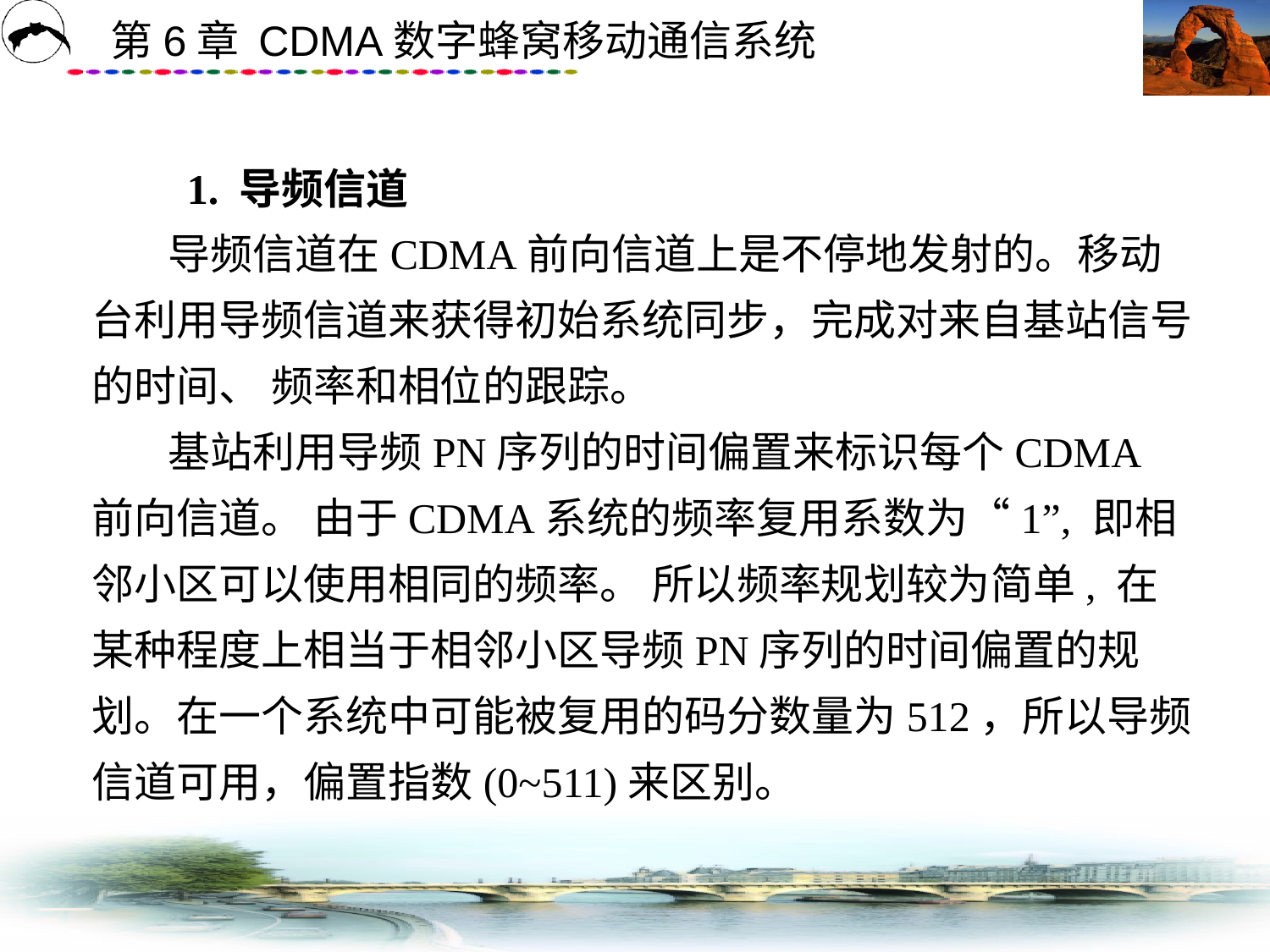

# 1. 导频信道　 导频信道在CDMA前向信道上是不停地发射的。移动台利用导频信道来获得初始系统同步，完成对来自基站信号的时间、 频率和相位的跟踪。 基站利用导频PN序列的时间偏置来标识每个CDMA前向信道。 由于CDMA系统的频率复用系数为“1”, 即相邻小区可以使用相同的频率。 所以频率规划较为简单, 在某种程度上相当于相邻小区导频PN序列的时间偏置的规划。在一个系统中可能被复用的码分数量为512，所以导频信道可用，偏置指数(0~511)来区别。